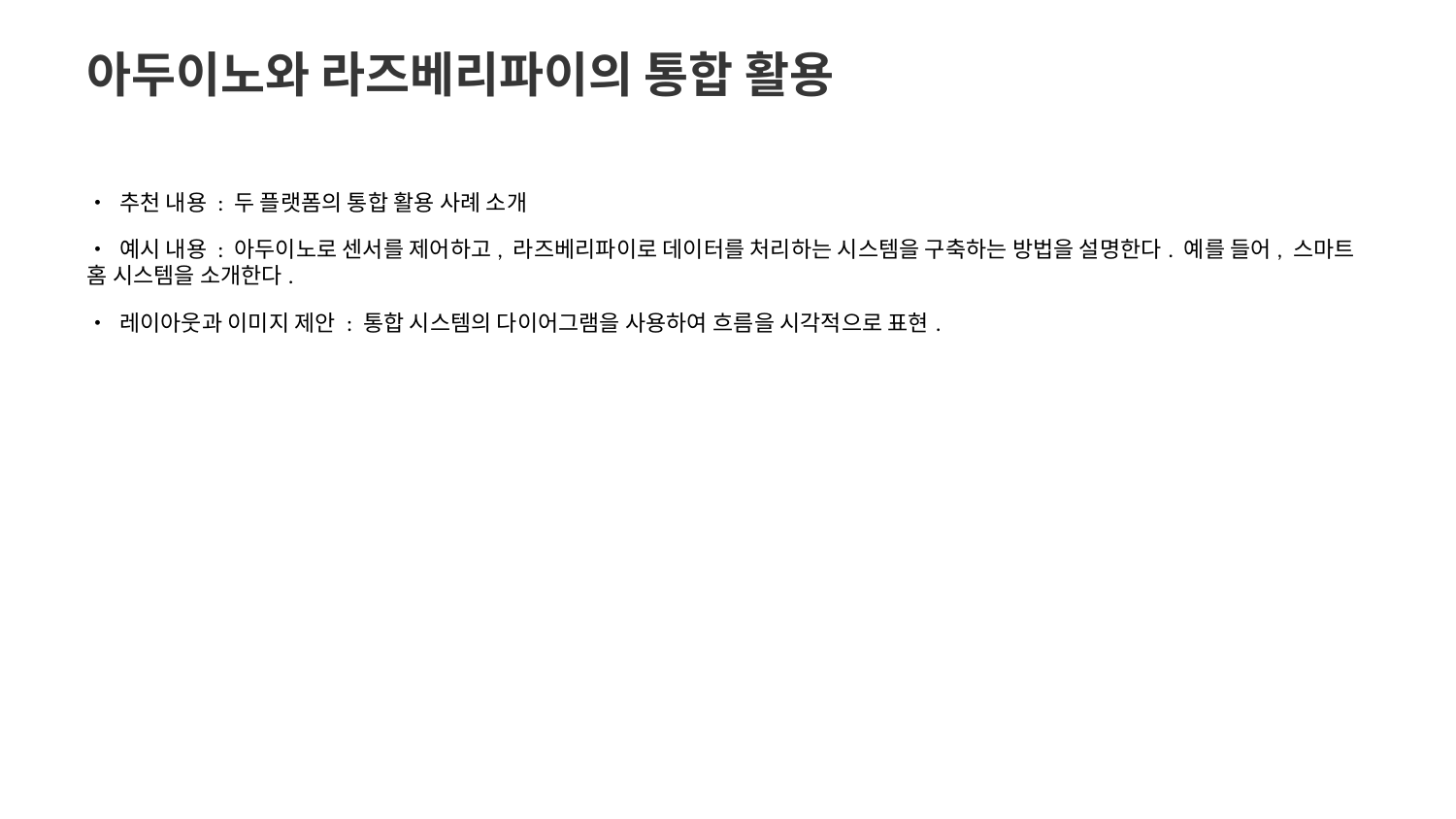

아두이노와 라즈베리파이의 통합 활용
• 추천 내용 : 두 플랫폼의 통합 활용 사례 소개
• 예시 내용 : 아두이노로 센서를 제어하고, 라즈베리파이로 데이터를 처리하는 시스템을 구축하는 방법을 설명한다. 예를 들어, 스마트 홈 시스템을 소개한다.
• 레이아웃과 이미지 제안 : 통합 시스템의 다이어그램을 사용하여 흐름을 시각적으로 표현.